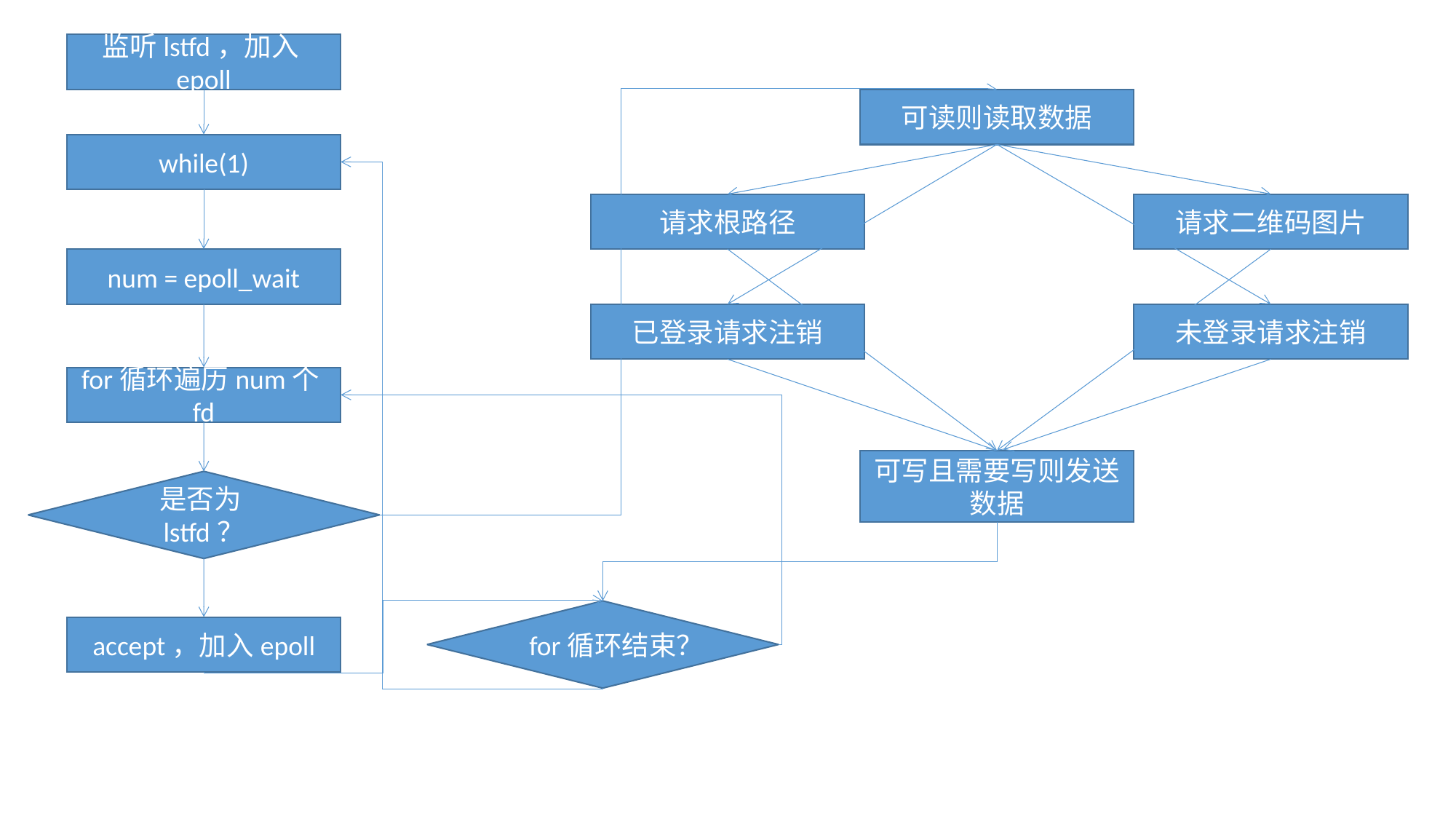

监听lstfd，加入epoll
可读则读取数据
while(1)
请求根路径
请求二维码图片
num = epoll_wait
已登录请求注销
未登录请求注销
for循环遍历num个fd
可写且需要写则发送数据
是否为lstfd？
for循环结束？
accept，加入epoll